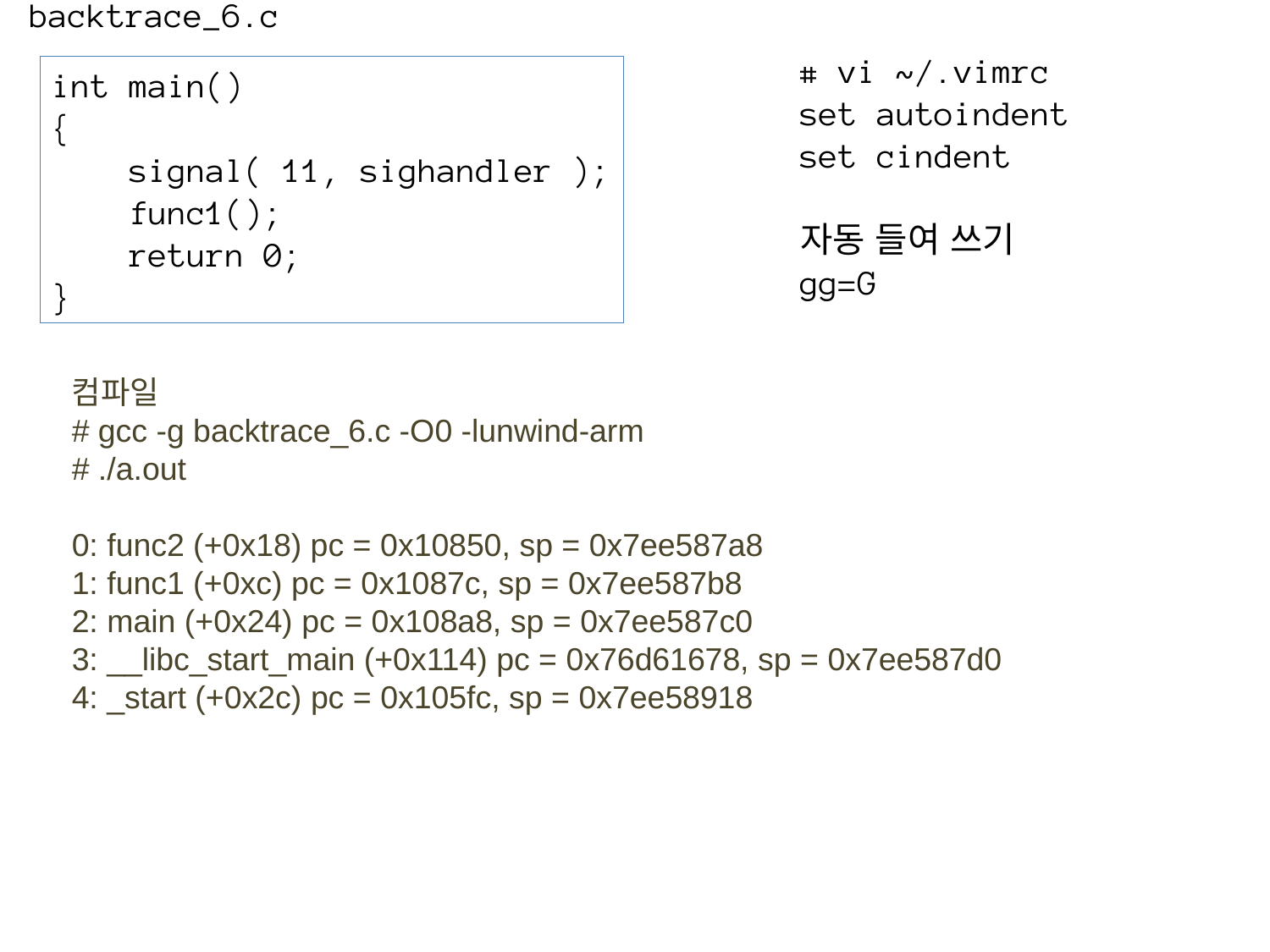

backtrace_6.c
# vi ~/.vimrc
set autoindent
set cindent

자동 들여 쓰기
gg=G
int main()
{
    signal( 11, sighandler );
    func1();
    return 0;
}
컴파일
# gcc -g backtrace_6.c -O0 -lunwind-arm
# ./a.out

0: func2 (+0x18) pc = 0x10850, sp = 0x7ee587a8
1: func1 (+0xc) pc = 0x1087c, sp = 0x7ee587b8
2: main (+0x24) pc = 0x108a8, sp = 0x7ee587c0
3: __libc_start_main (+0x114) pc = 0x76d61678, sp = 0x7ee587d0
4: _start (+0x2c) pc = 0x105fc, sp = 0x7ee58918